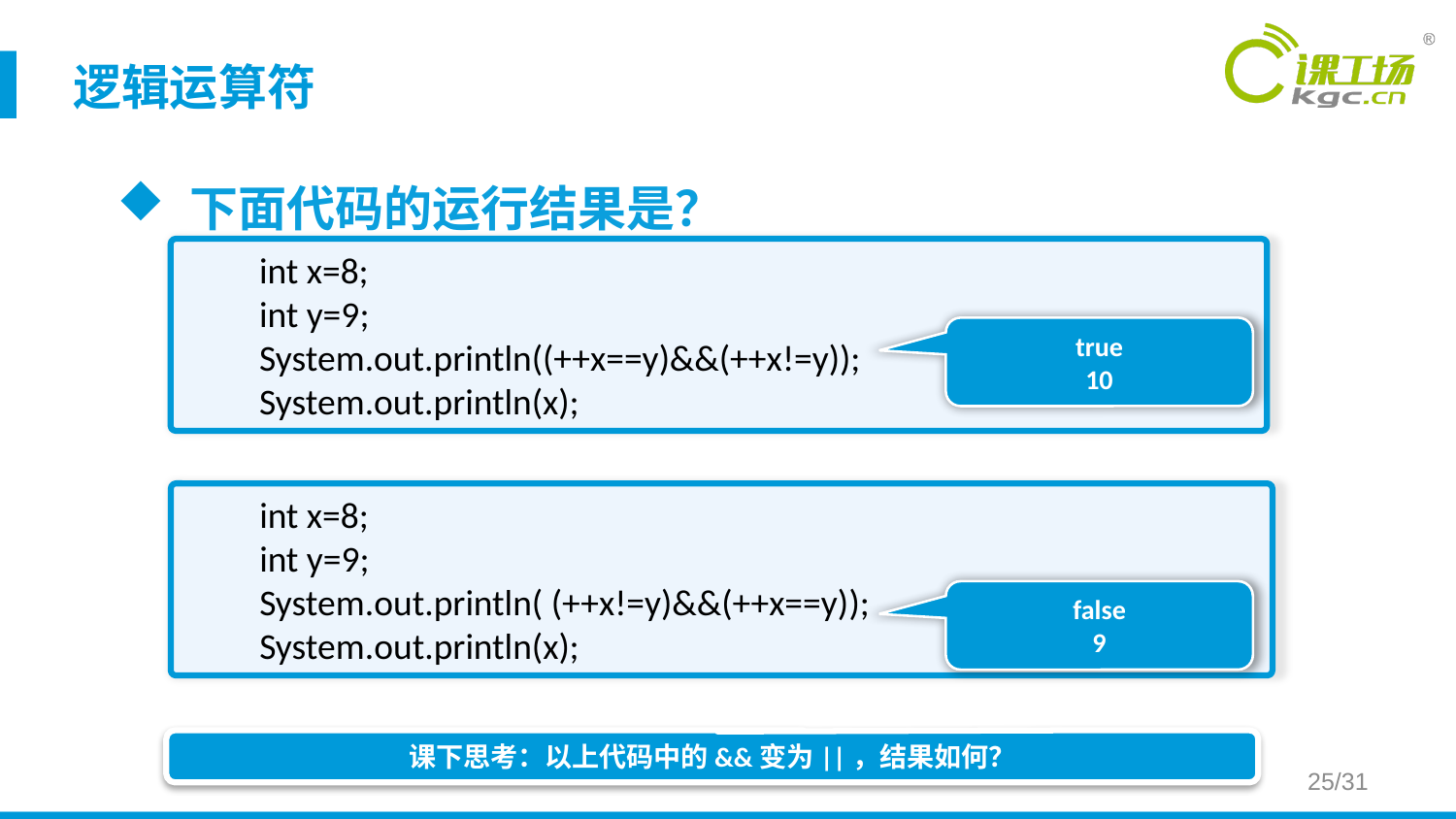

# 逻辑运算符
下面代码的运行结果是？
int x=8;
int y=9;
System.out.println((++x==y)&&(++x!=y));
System.out.println(x);
true
10
int x=8;
int y=9;
System.out.println( (++x!=y)&&(++x==y));
System.out.println(x);
false
9
课下思考：以上代码中的&&变为||，结果如何？
25/31